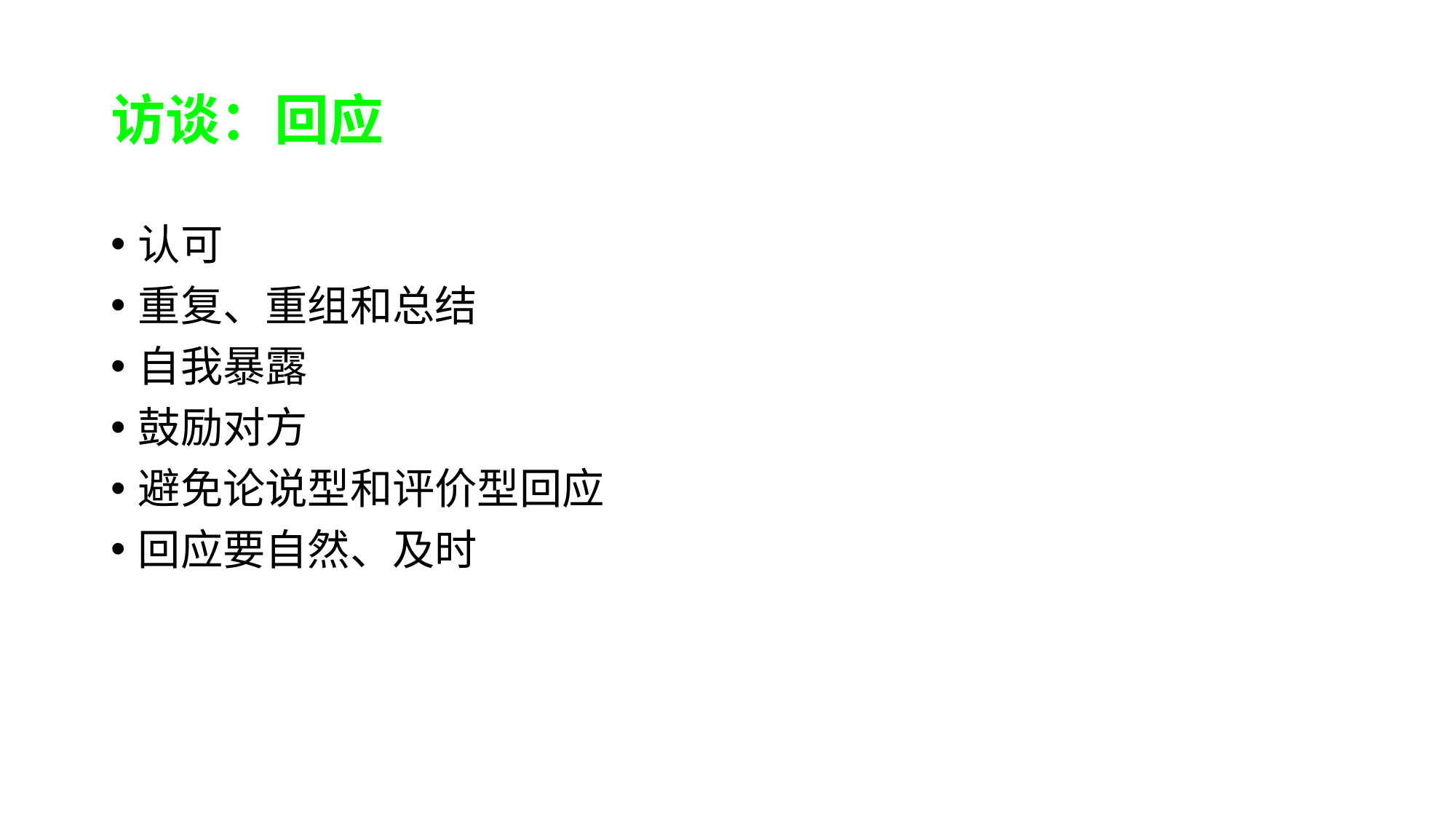

# 访谈：回应
认可
重复、重组和总结
自我暴露
鼓励对方
避免论说型和评价型回应
回应要自然、及时